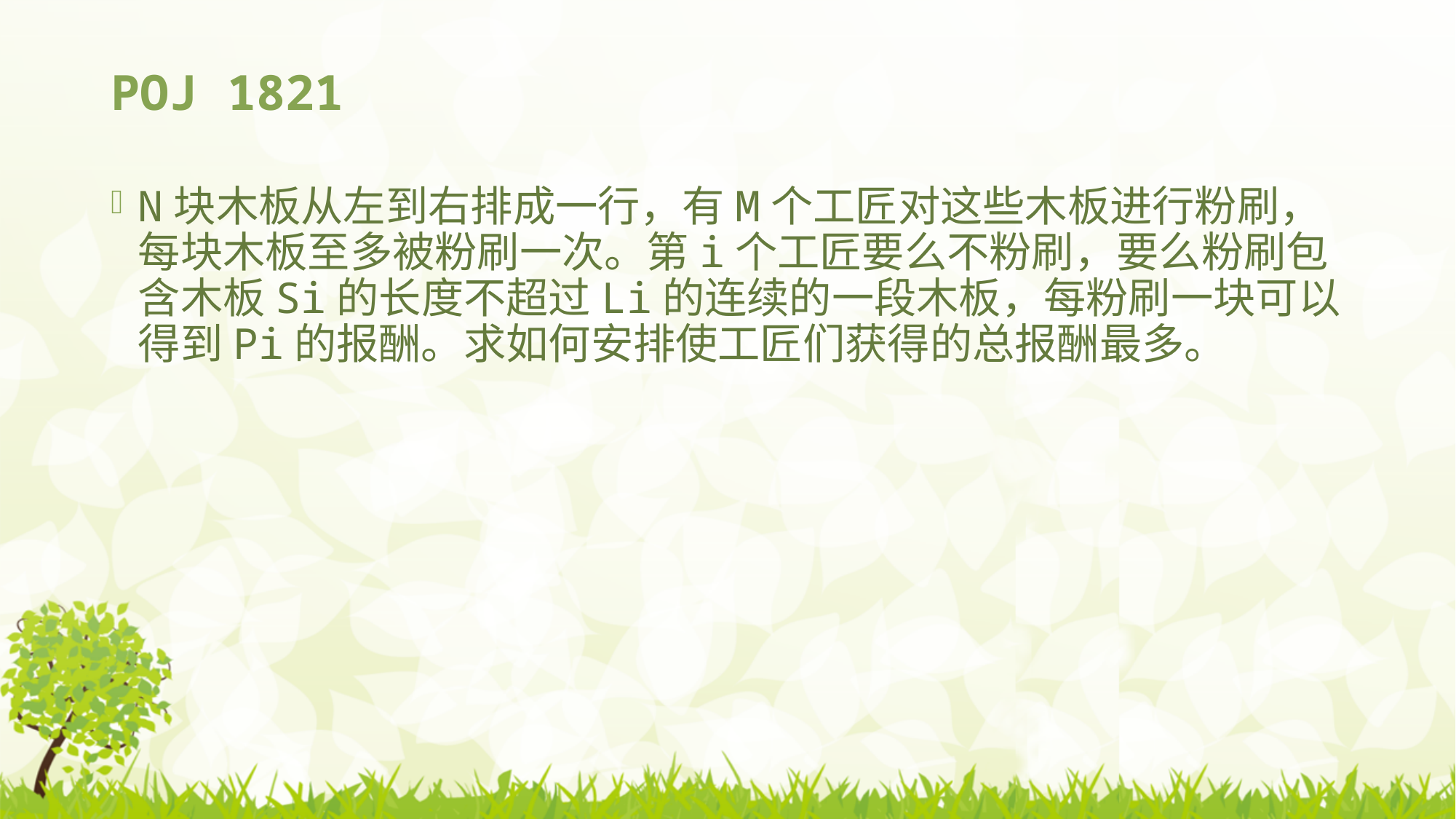

# POJ 1821
N块木板从左到右排成一行，有M个工匠对这些木板进行粉刷，每块木板至多被粉刷一次。第i个工匠要么不粉刷，要么粉刷包含木板Si的长度不超过Li的连续的一段木板，每粉刷一块可以得到Pi的报酬。求如何安排使工匠们获得的总报酬最多。